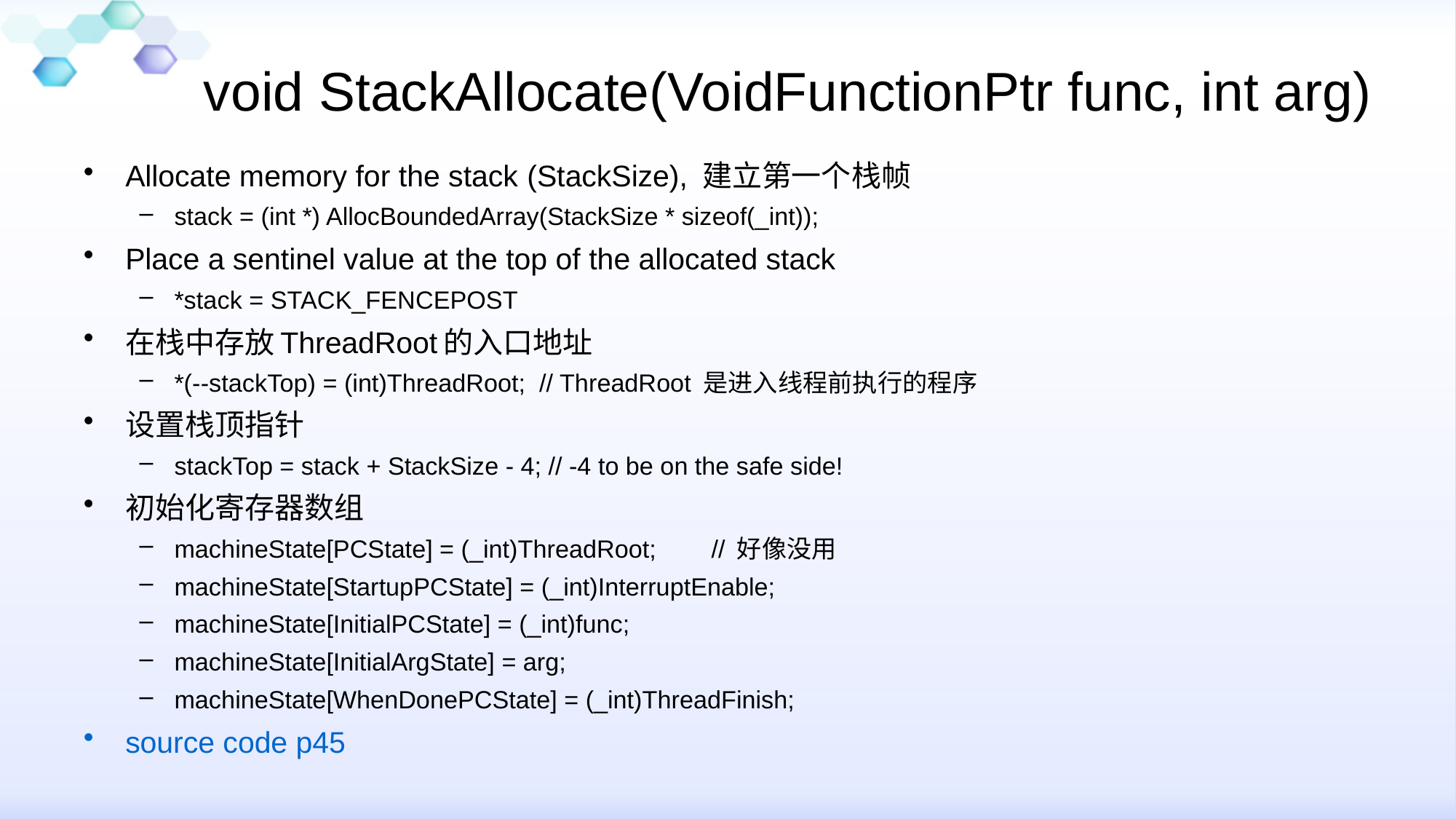

# void StackAllocate(VoidFunctionPtr func, int arg)
Allocate memory for the stack (StackSize), 建立第一个栈帧
stack = (int *) AllocBoundedArray(StackSize * sizeof(_int));
Place a sentinel value at the top of the allocated stack
*stack = STACK_FENCEPOST
在栈中存放ThreadRoot的入口地址
*(--stackTop) = (int)ThreadRoot;  // ThreadRoot 是进入线程前执行的程序
设置栈顶指针
stackTop = stack + StackSize - 4; // -4 to be on the safe side!
初始化寄存器数组
machineState[PCState] = (_int)ThreadRoot;	// 好像没用
machineState[StartupPCState] = (_int)InterruptEnable;
machineState[InitialPCState] = (_int)func;
machineState[InitialArgState] = arg;
machineState[WhenDonePCState] = (_int)ThreadFinish;
source code p45